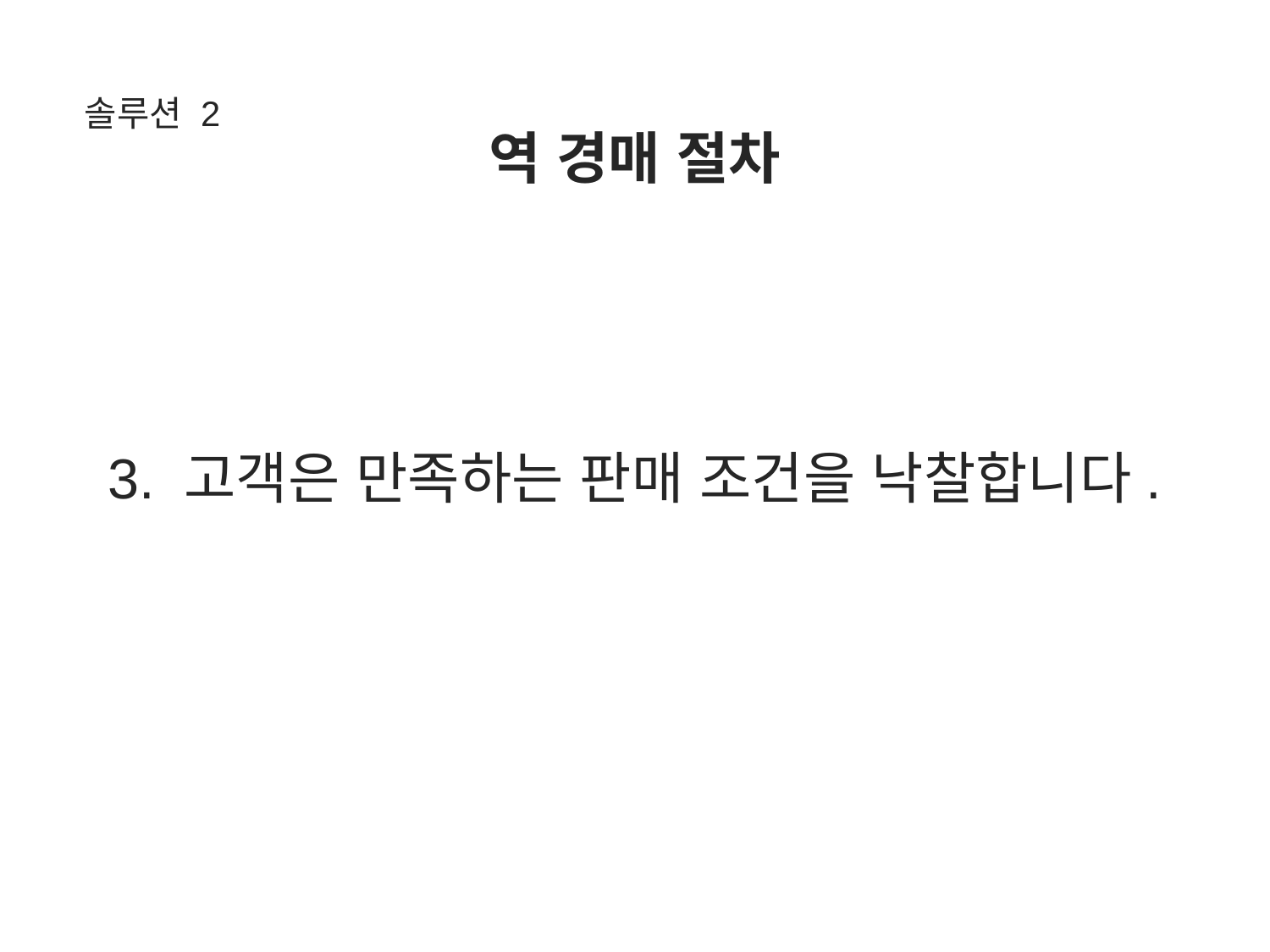

솔루션 2
역 경매 절차
3. 고객은 만족하는 판매 조건을 낙찰합니다.